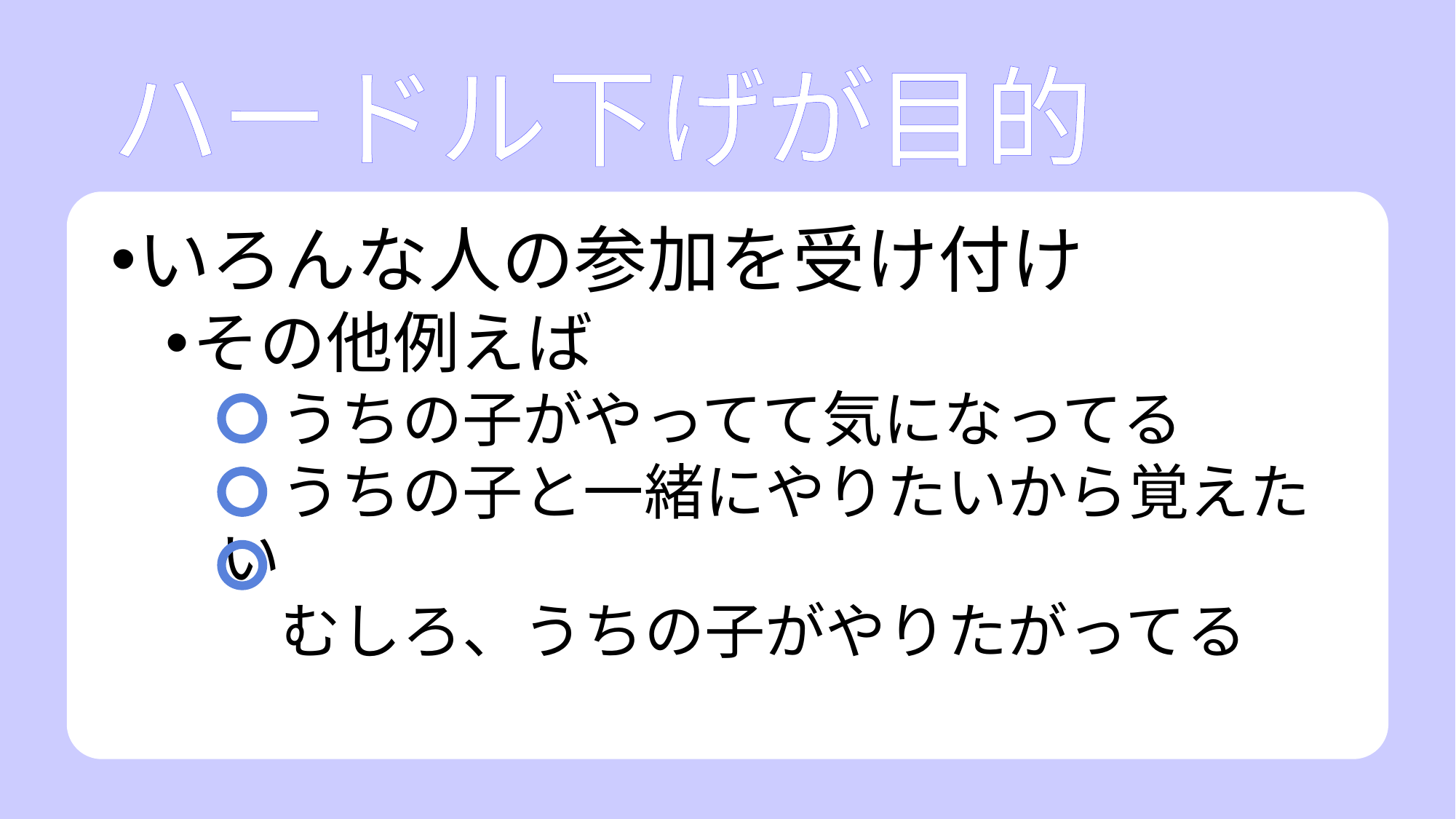

# ハードル下げが目的
いろんな人の参加を受け付け
その他例えば
　うちの子がやってて気になってる
　うちの子と一緒にやりたいから覚えたい
　むしろ、うちの子がやりたがってる